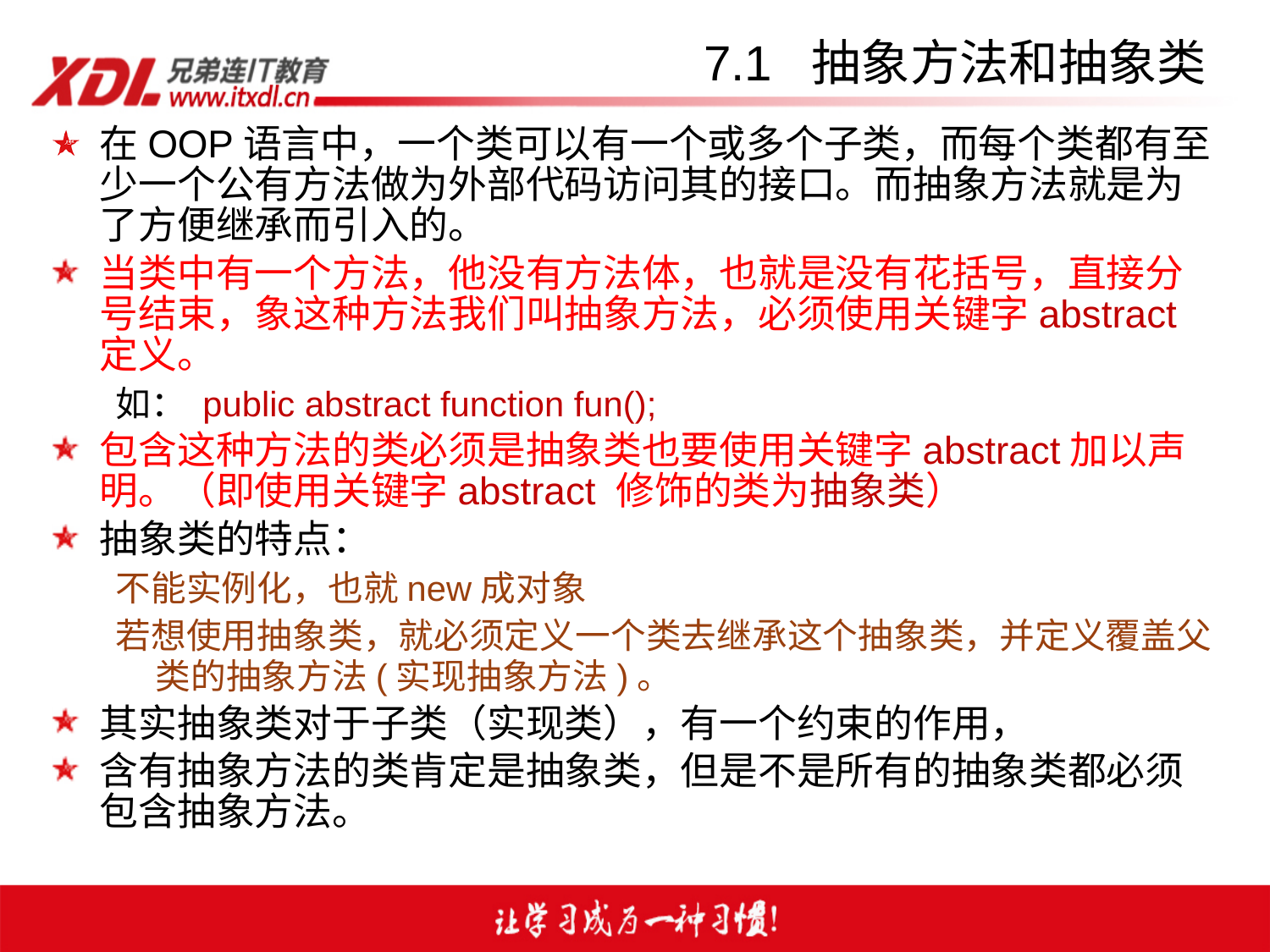

# 7.1  抽象方法和抽象类
在OOP语言中，一个类可以有一个或多个子类，而每个类都有至少一个公有方法做为外部代码访问其的接口。而抽象方法就是为了方便继承而引入的。
当类中有一个方法，他没有方法体，也就是没有花括号，直接分号结束，象这种方法我们叫抽象方法，必须使用关键字abstract定义。
如： public abstract function fun();
包含这种方法的类必须是抽象类也要使用关键字abstract加以声明。（即使用关键字abstract 修饰的类为抽象类）
抽象类的特点：
不能实例化，也就new成对象
若想使用抽象类，就必须定义一个类去继承这个抽象类，并定义覆盖父类的抽象方法(实现抽象方法)。
其实抽象类对于子类（实现类），有一个约束的作用，
含有抽象方法的类肯定是抽象类，但是不是所有的抽象类都必须包含抽象方法。